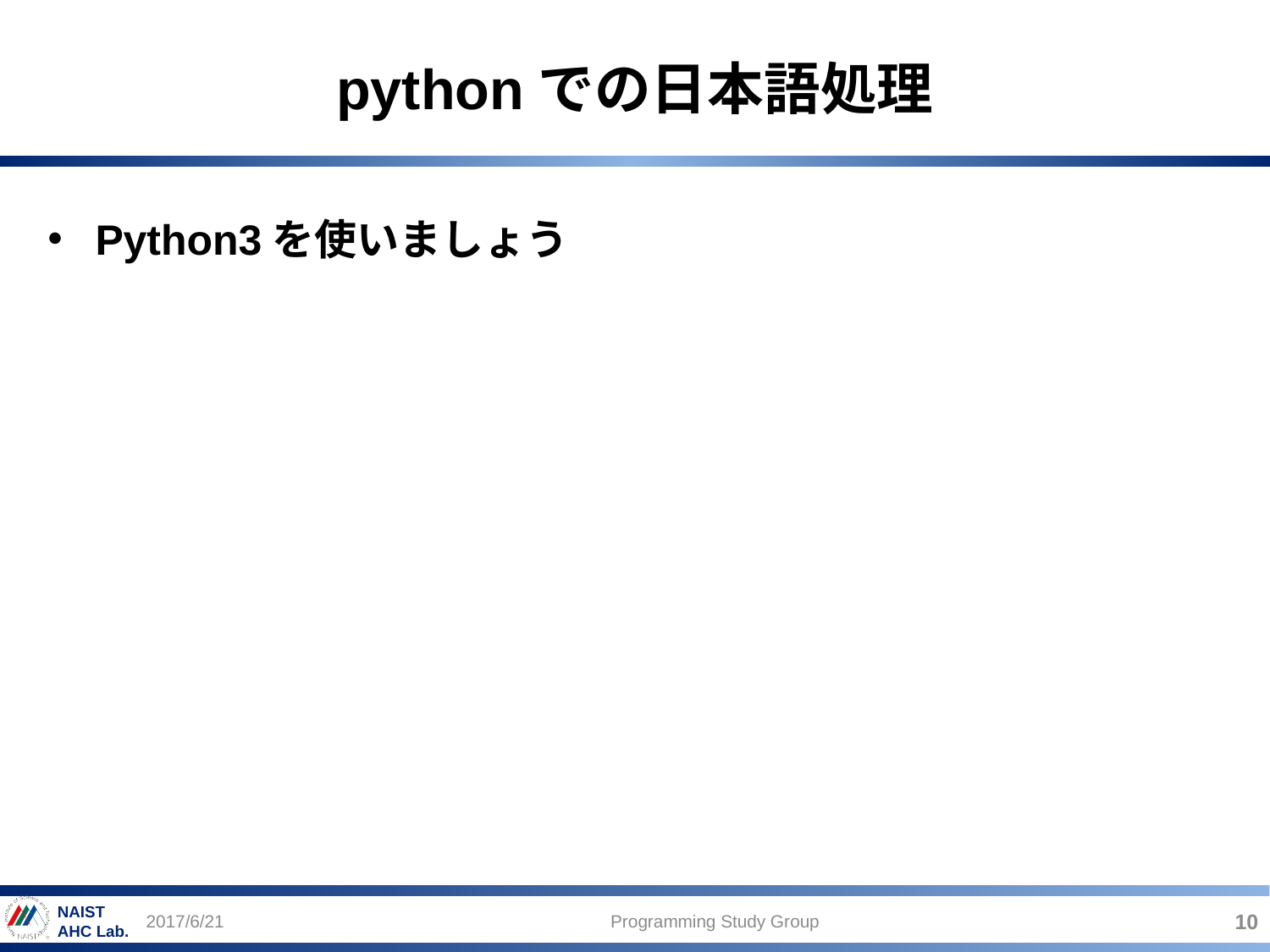

# pythonでの日本語処理
Python3を使いましょう
2017/6/21
Programming Study Group
10